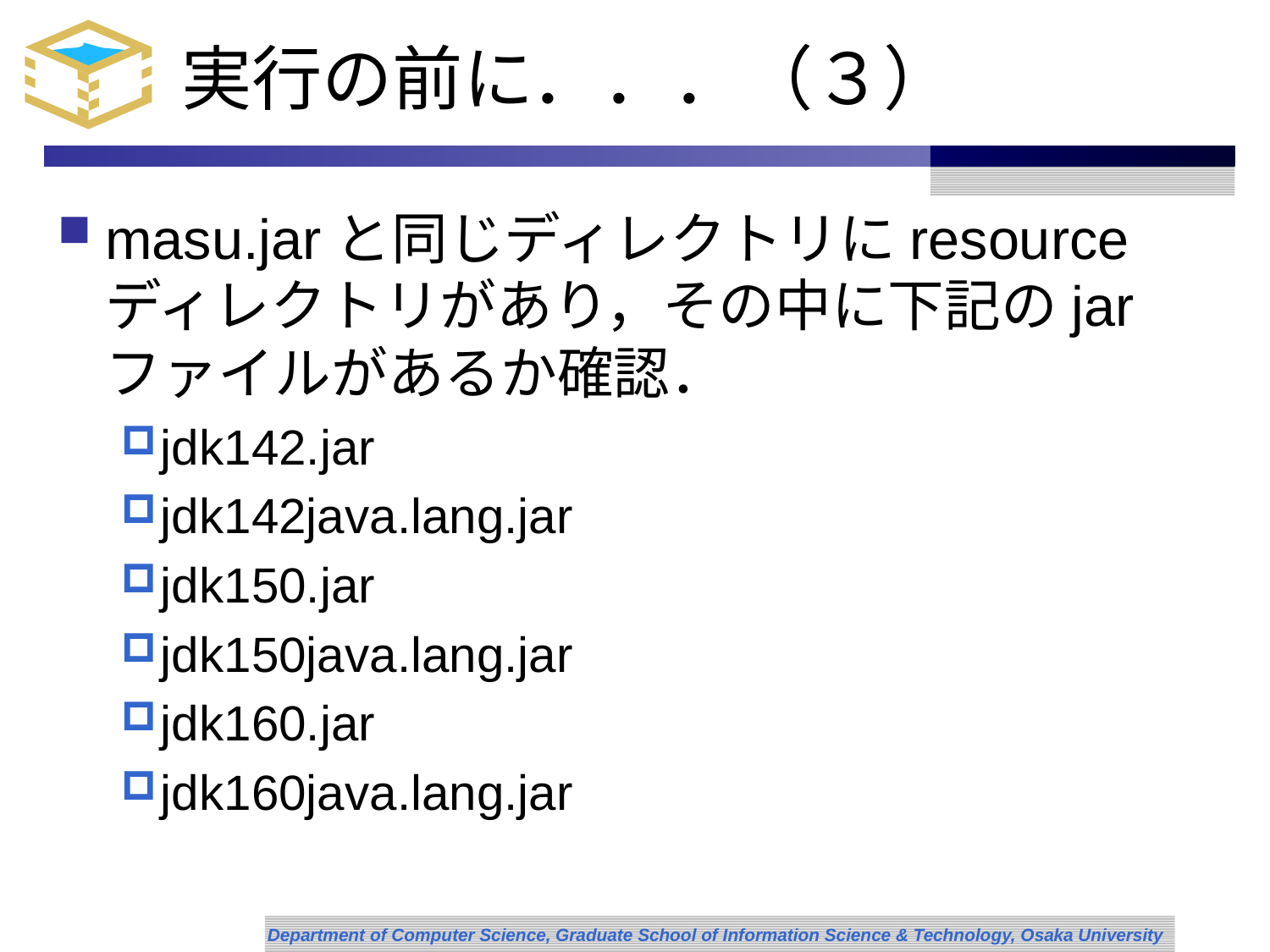

# 実行の前に．．．（３）
masu.jarと同じディレクトリにresourceディレクトリがあり，その中に下記のjarファイルがあるか確認．
jdk142.jar
jdk142java.lang.jar
jdk150.jar
jdk150java.lang.jar
jdk160.jar
jdk160java.lang.jar